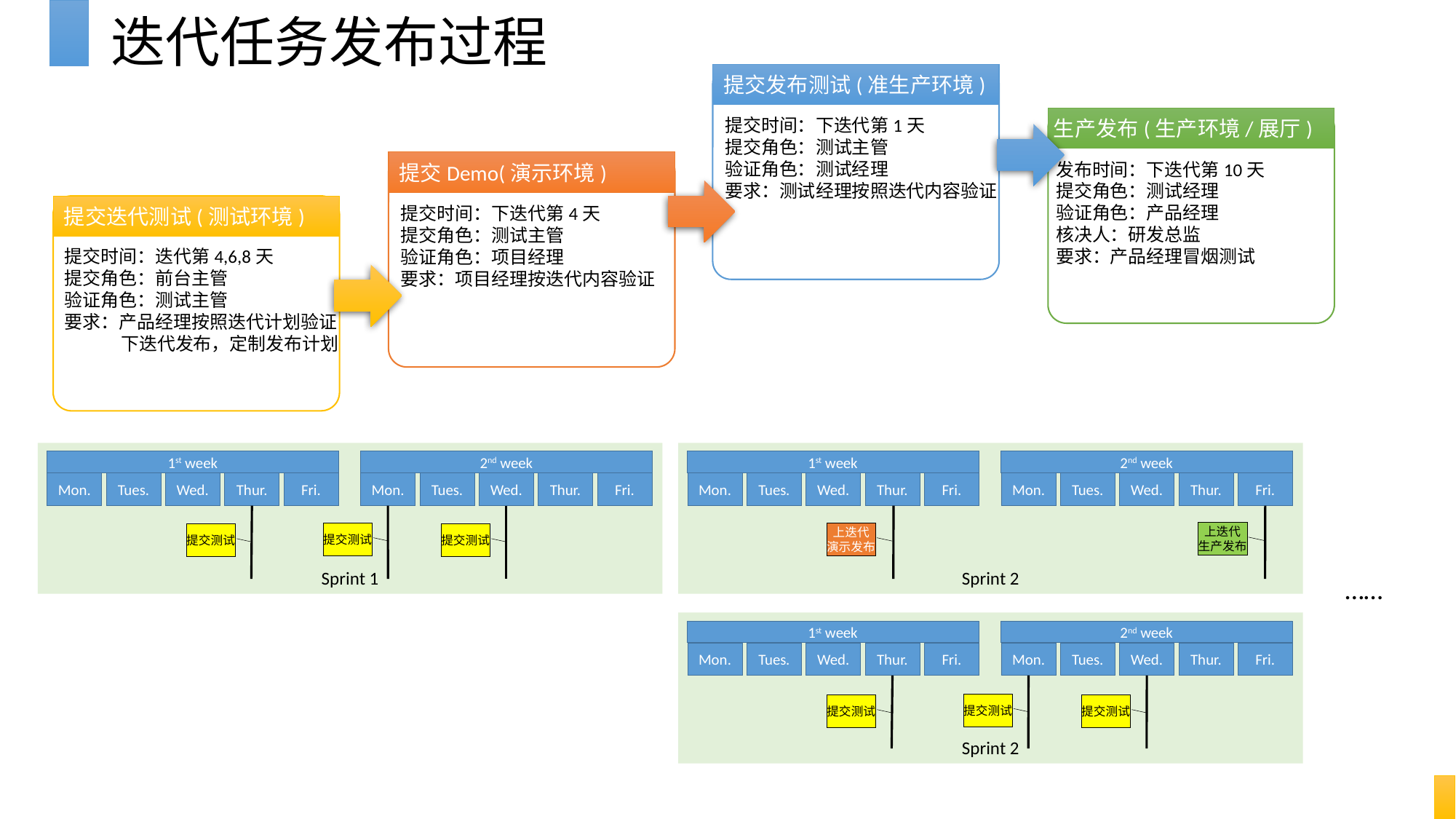

# 迭代任务发布过程
提交发布测试(准生产环境)

提交时间：下迭代第1天
提交角色：测试主管
验证角色：测试经理
要求：测试经理按照迭代内容验证

生产发布(生产环境/展厅)

发布时间：下迭代第10天
提交角色：测试经理
验证角色：产品经理
核决人：研发总监
要求：产品经理冒烟测试

提交Demo(演示环境)

提交时间：下迭代第4天
提交角色：测试主管
验证角色：项目经理
要求：项目经理按迭代内容验证

提交迭代测试(测试环境)

提交时间：迭代第4,6,8天
提交角色：前台主管
验证角色：测试主管
要求：产品经理按照迭代计划验证
             下迭代发布，定制发布计划

Sprint 1
Sprint 2
1st week
2nd week
1st week
2nd week
Mon.
Tues.
Wed.
Thur.
Fri.
Mon.
Tues.
Wed.
Thur.
Fri.
Mon.
Tues.
Wed.
Thur.
Fri.
Mon.
Tues.
Wed.
Thur.
Fri.
上迭代
生产发布
提交测试
上迭代
演示发布
提交测试
提交测试
……
Sprint 2
1st week
2nd week
Mon.
Tues.
Wed.
Thur.
Fri.
Mon.
Tues.
Wed.
Thur.
Fri.
提交测试
提交测试
提交测试